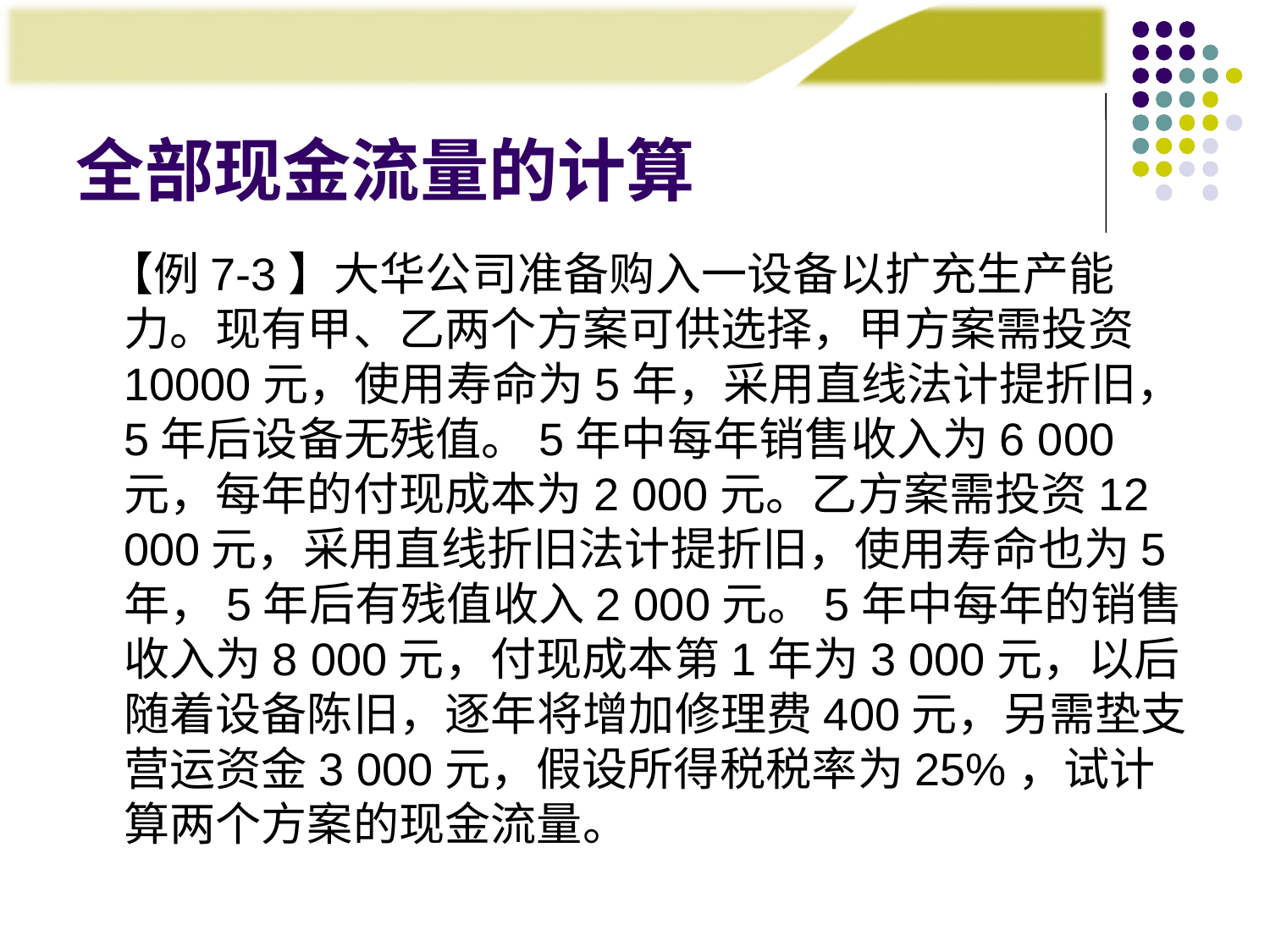

全部现金流量的计算
  【例7-3】大华公司准备购入一设备以扩充生产能力。现有甲、乙两个方案可供选择，甲方案需投资10000元，使用寿命为5年，采用直线法计提折旧，5年后设备无残值。5年中每年销售收入为6 000元，每年的付现成本为2 000元。乙方案需投资12 000元，采用直线折旧法计提折旧，使用寿命也为5年，5年后有残值收入2 000元。5年中每年的销售收入为8 000元，付现成本第1年为3 000元，以后随着设备陈旧，逐年将增加修理费400元，另需垫支营运资金3 000元，假设所得税税率为25%，试计算两个方案的现金流量。